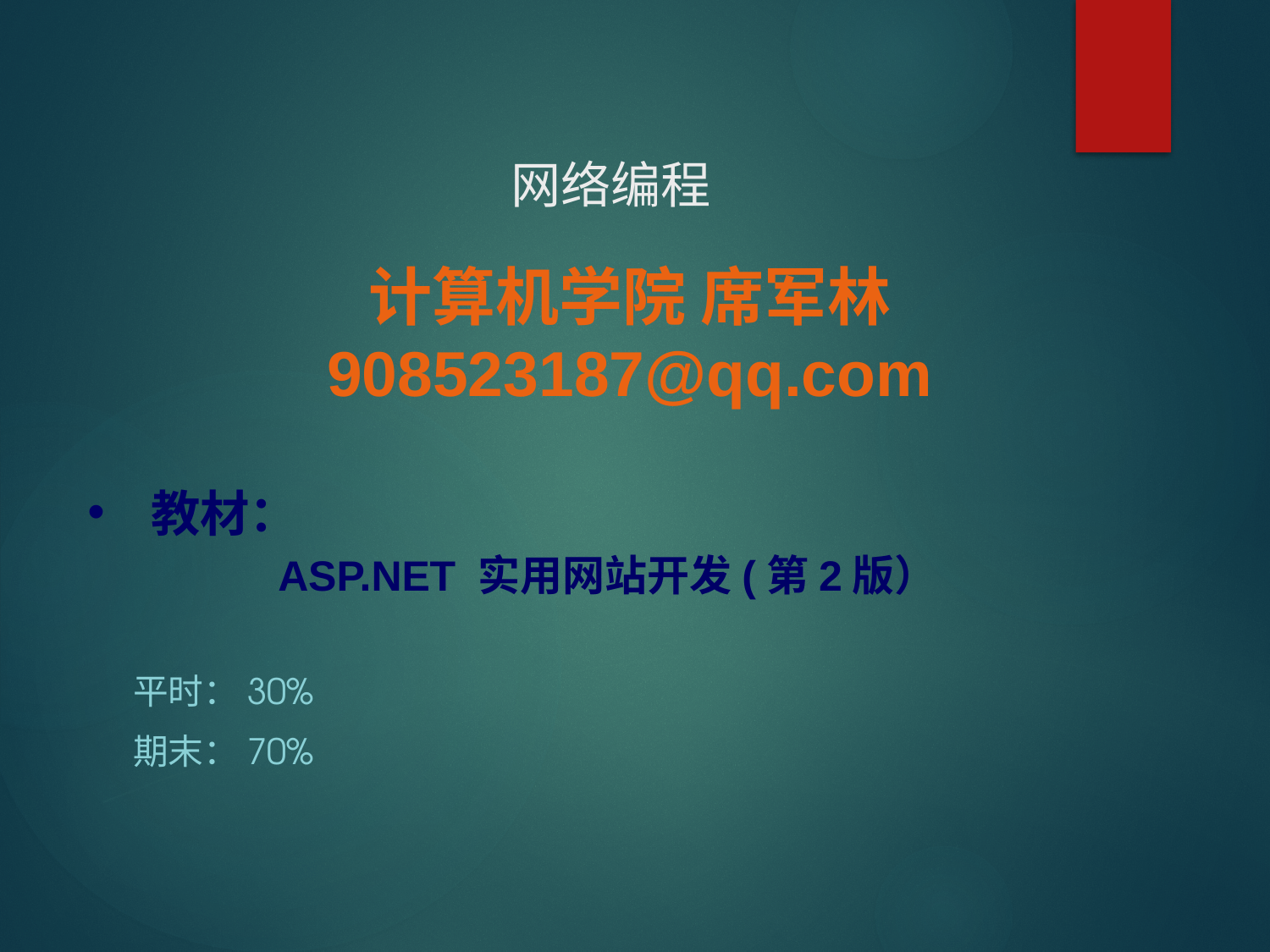

# 网络编程
计算机学院 席军林
908523187@qq.com
教材：
	ASP.NET 实用网站开发(第2版）
平时：30%
期末：70%